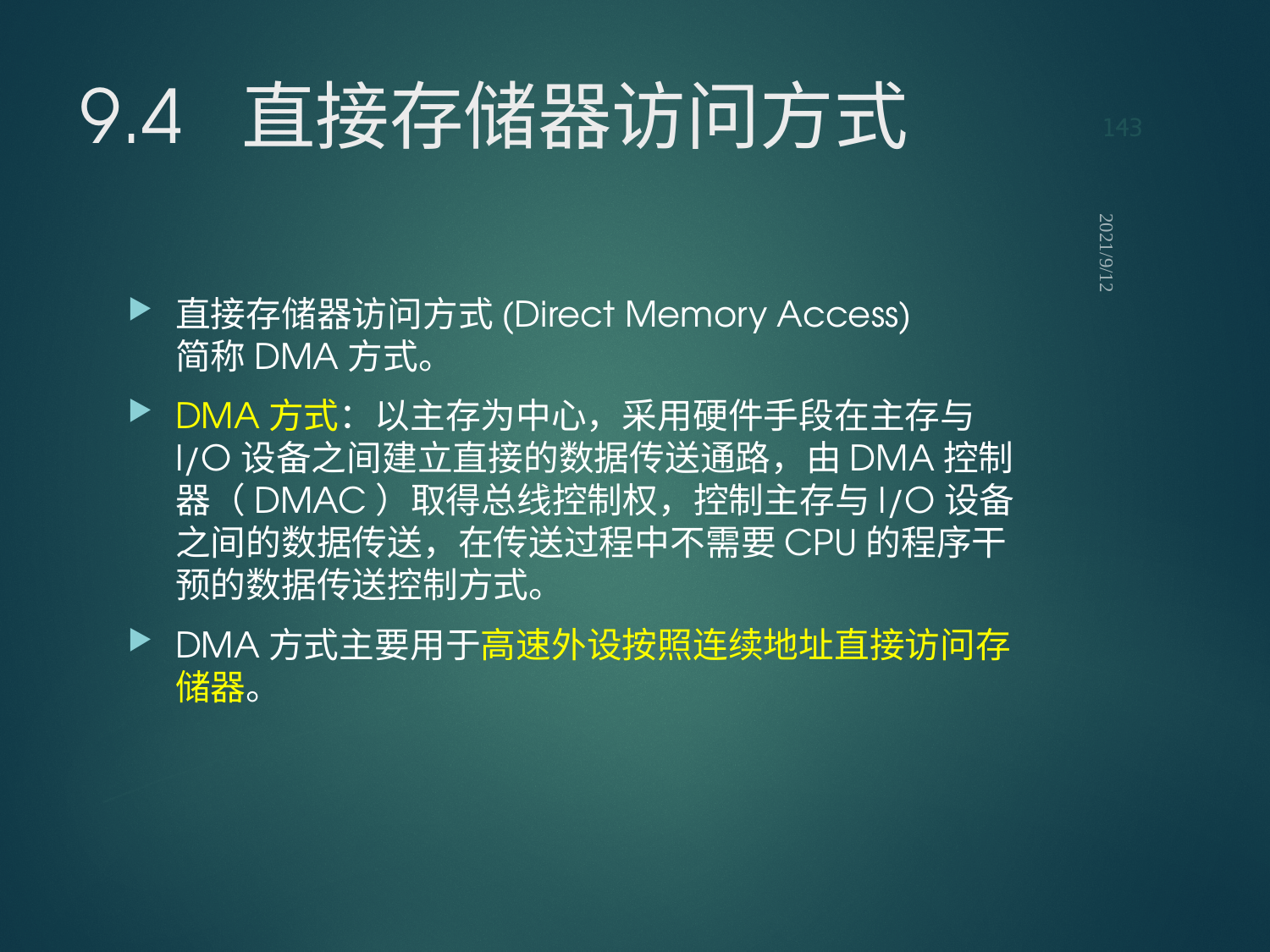

143
# 9.4  直接存储器访问方式
2021/9/12
直接存储器访问方式(Direct Memory Access)
简称DMA方式。
DMA方式：以主存为中心，采用硬件手段在主存与I/O设备之间建立直接的数据传送通路，由DMA控制器（DMAC）取得总线控制权，控制主存与I/O设备之间的数据传送，在传送过程中不需要CPU的程序干预的数据传送控制方式。
DMA方式主要用于高速外设按照连续地址直接访问存储器。